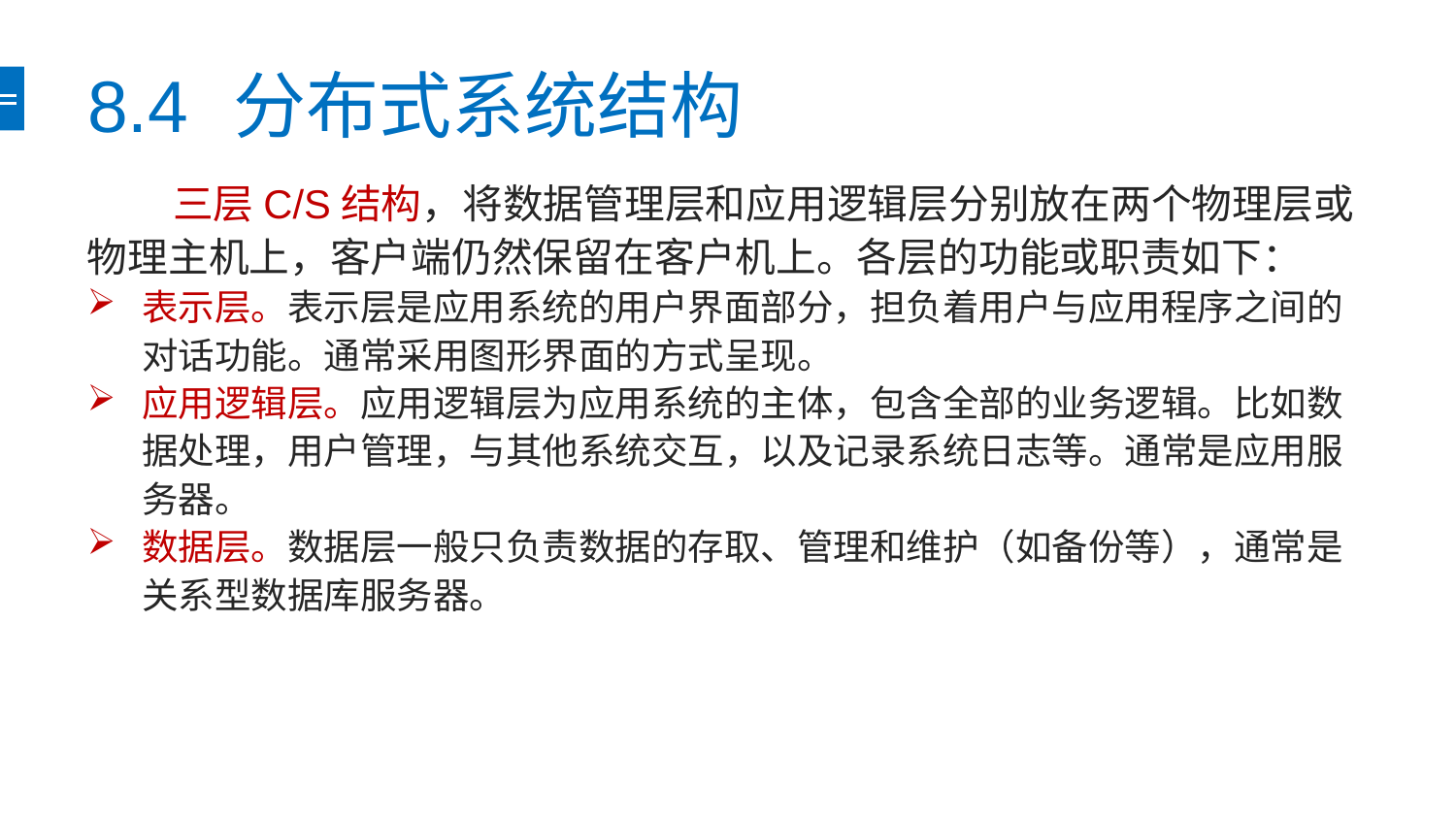

# 8.4	分布式系统结构
三层C/S结构，将数据管理层和应用逻辑层分别放在两个物理层或物理主机上，客户端仍然保留在客户机上。各层的功能或职责如下：
表示层。表示层是应用系统的用户界面部分，担负着用户与应用程序之间的对话功能。通常采用图形界面的方式呈现。
应用逻辑层。应用逻辑层为应用系统的主体，包含全部的业务逻辑。比如数据处理，用户管理，与其他系统交互，以及记录系统日志等。通常是应用服务器。
数据层。数据层一般只负责数据的存取、管理和维护（如备份等），通常是关系型数据库服务器。